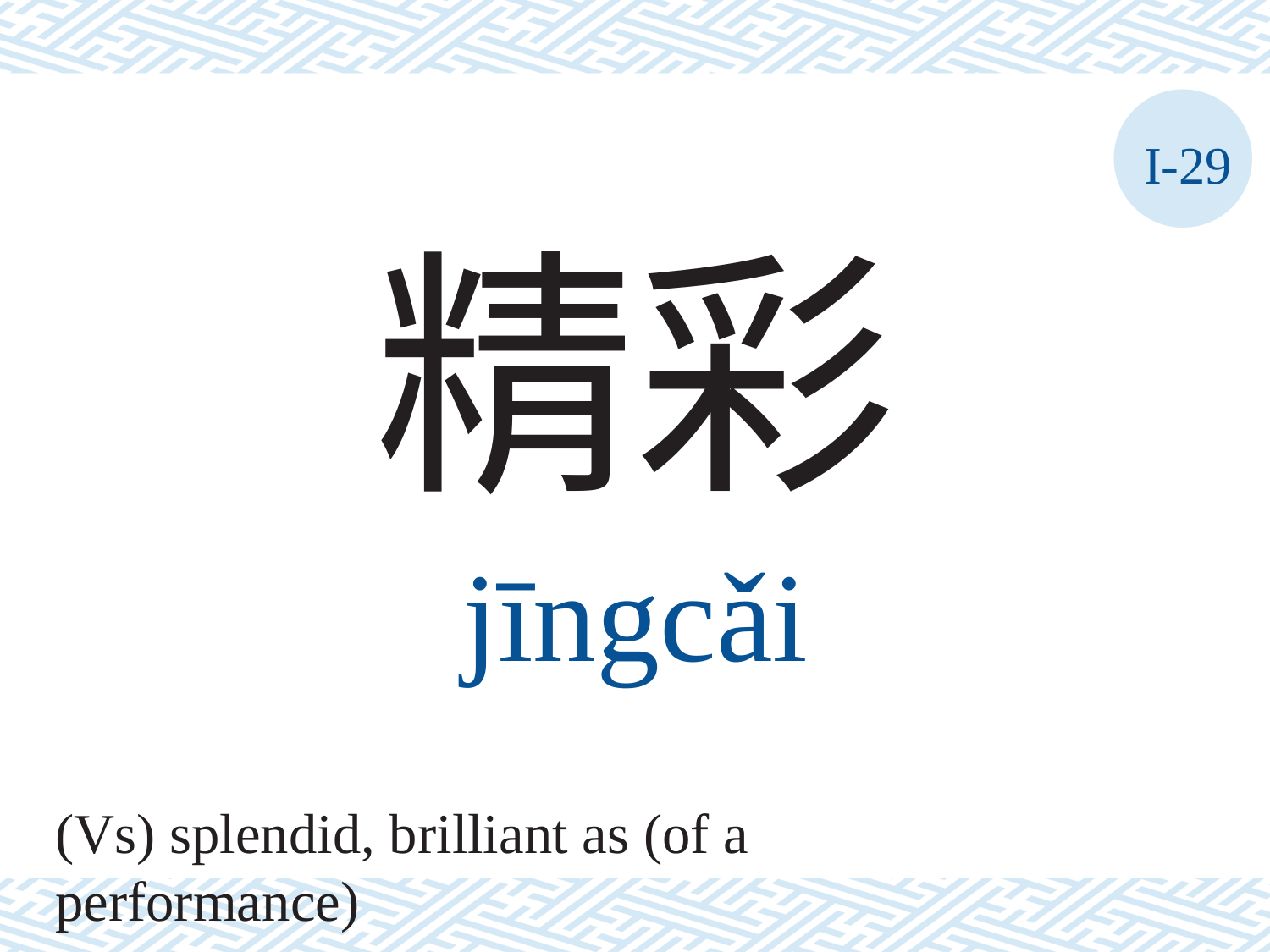

I-29
精彩
jīngcǎi
(Vs) splendid, brilliant as (of a performance)